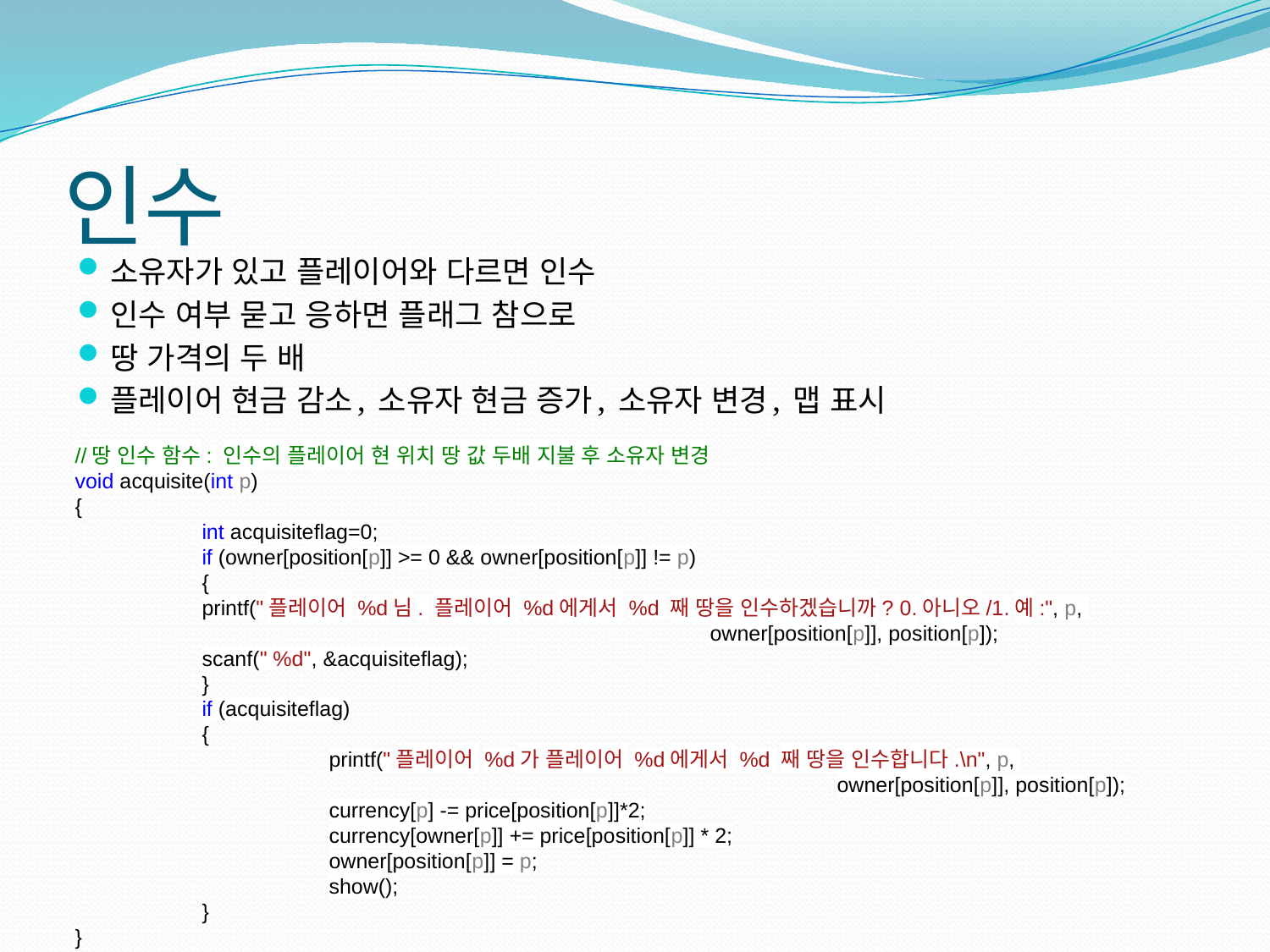

# 인수
소유자가 있고 플레이어와 다르면 인수
인수 여부 묻고 응하면 플래그 참으로
땅 가격의 두 배
플레이어 현금 감소, 소유자 현금 증가, 소유자 변경, 맵 표시
//땅 인수 함수: 인수의 플레이어 현 위치 땅 값 두배 지불 후 소유자 변경
void acquisite(int p)
{
	int acquisiteflag=0;
	if (owner[position[p]] >= 0 && owner[position[p]] != p)
	{
	printf("플레이어 %d님. 플레이어 %d에게서 %d 째 땅을 인수하겠습니까? 0.아니오/1.예:", p, 						owner[position[p]], position[p]);
	scanf(" %d", &acquisiteflag);
	}
	if (acquisiteflag)
	{
		printf("플레이어 %d가 플레이어 %d에게서 %d 째 땅을 인수합니다.\n", p, 							owner[position[p]], position[p]);
		currency[p] -= price[position[p]]*2;
		currency[owner[p]] += price[position[p]] * 2;
		owner[position[p]] = p;
		show();
	}
}